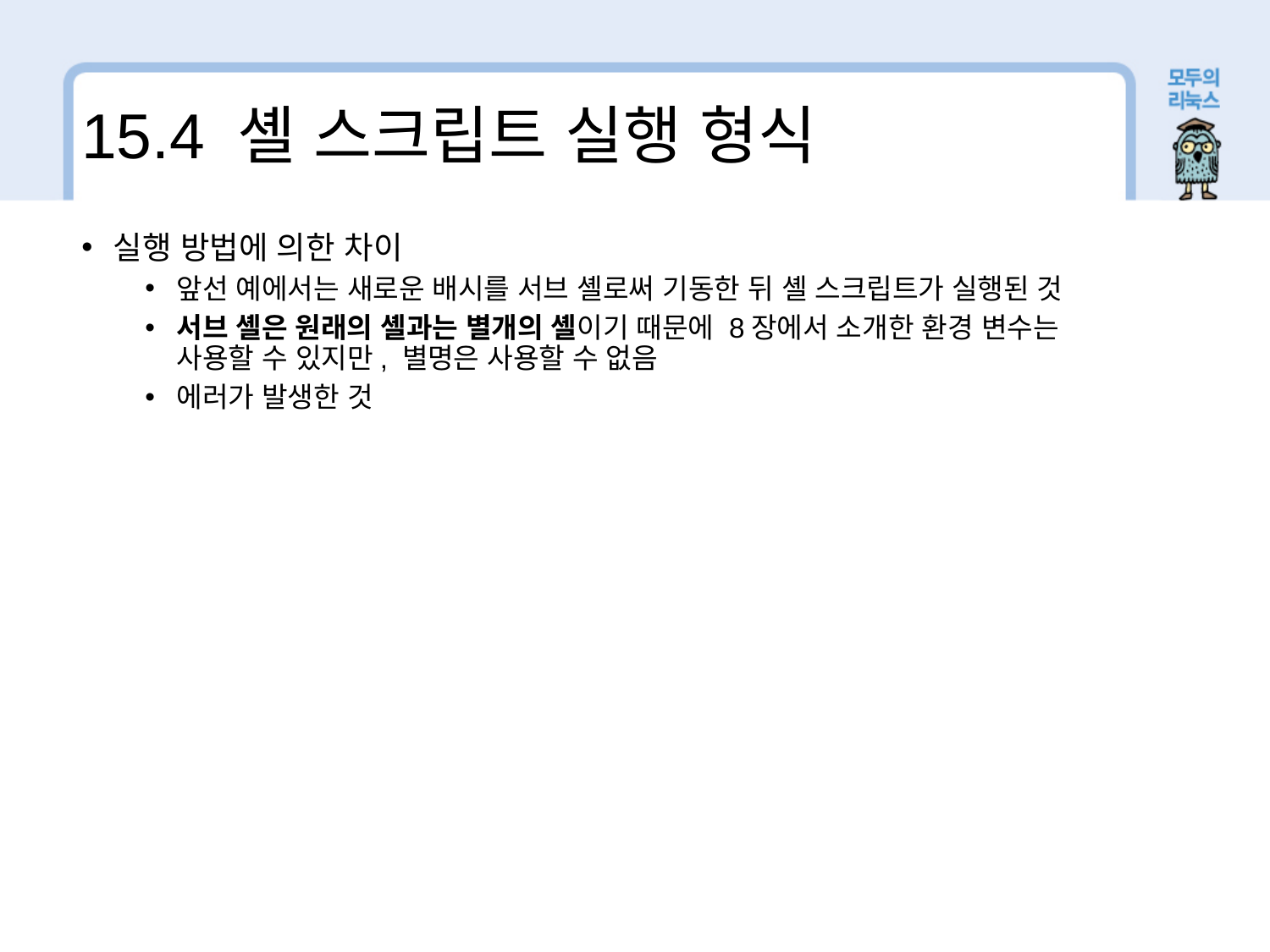

15.4 셸 스크립트 실행 형식
실행 방법에 의한 차이
앞선 예에서는 새로운 배시를 서브 셸로써 기동한 뒤 셸 스크립트가 실행된 것
서브 셸은 원래의 셸과는 별개의 셸이기 때문에 8장에서 소개한 환경 변수는 사용할 수 있지만, 별명은 사용할 수 없음
에러가 발생한 것